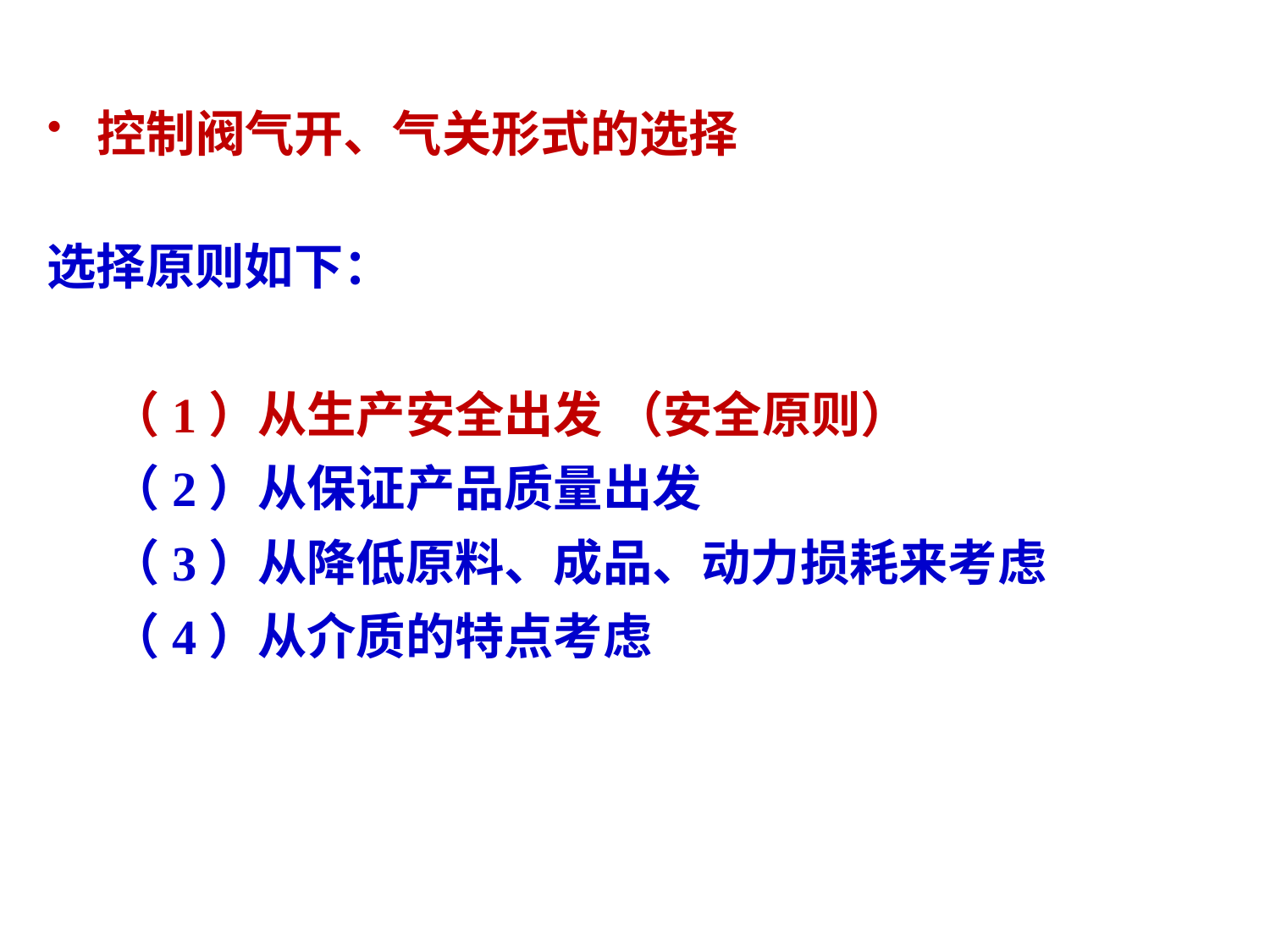

控制阀气开、气关形式的选择

选择原则如下：

（1）从生产安全出发 （安全原则）
（2）从保证产品质量出发
（3）从降低原料、成品、动力损耗来考虑
（4）从介质的特点考虑